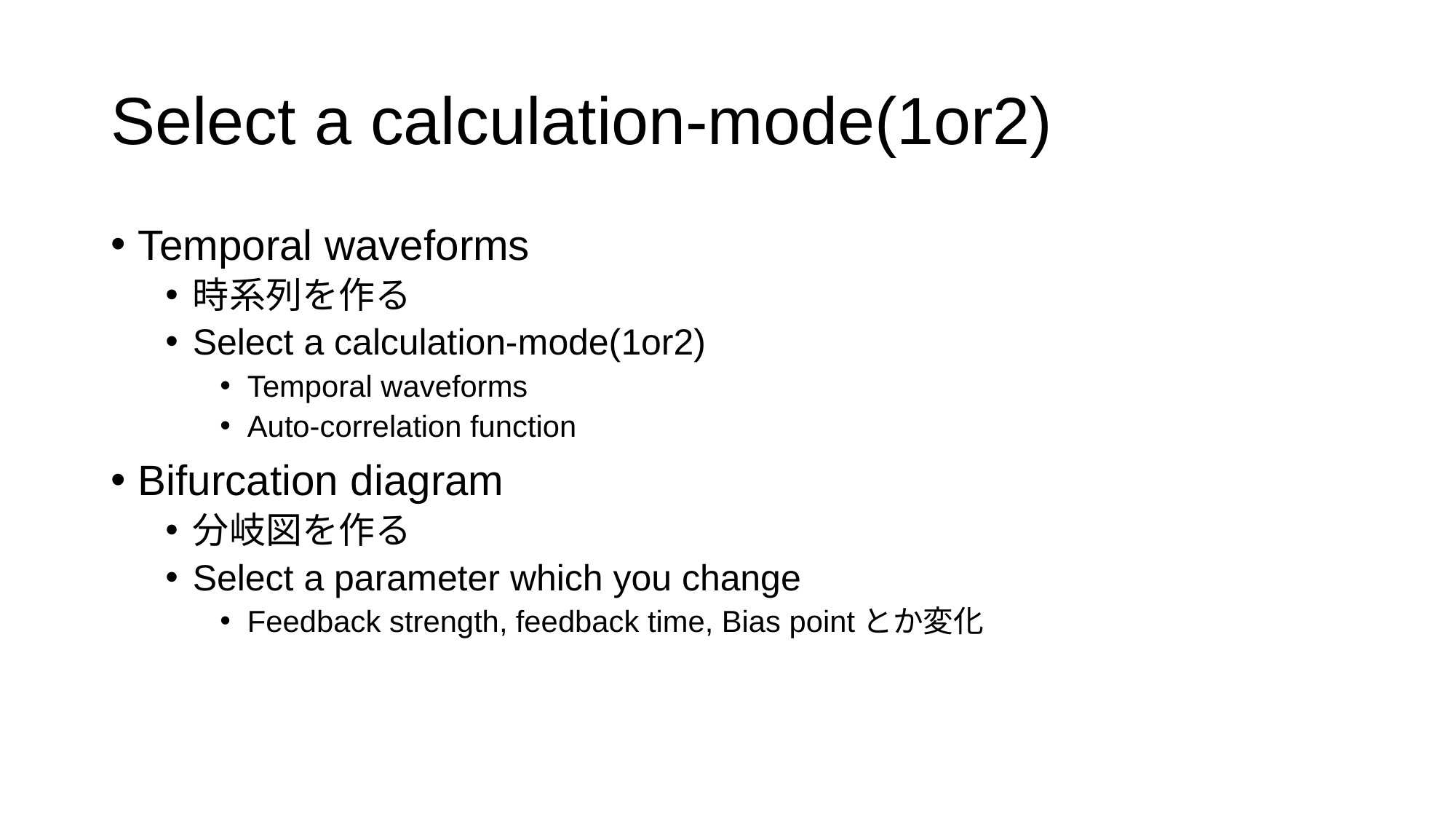

# Select a calculation-mode(1or2)
Temporal waveforms
時系列を作る
Select a calculation-mode(1or2)
Temporal waveforms
Auto-correlation function
Bifurcation diagram
分岐図を作る
Select a parameter which you change
Feedback strength, feedback time, Bias pointとか変化